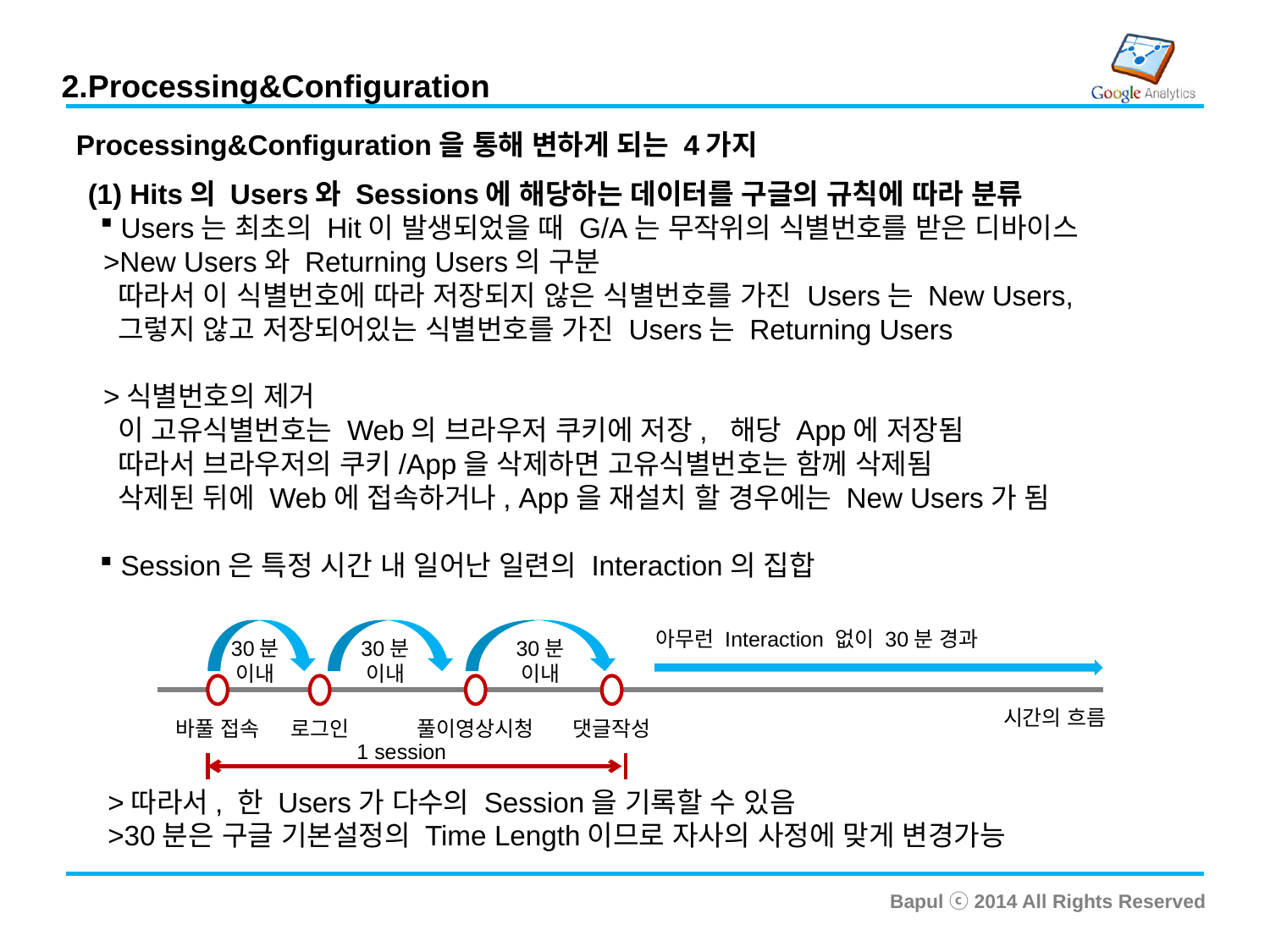

2.Processing&Configuration

Processing&Configuration을 통해 변하게 되는 4가지

(1) Hits의 Users와 Sessions에 해당하는 데이터를 구글의 규칙에 따라 분류
 Users는 최초의 Hit이 발생되었을 때 G/A는 무작위의 식별번호를 받은 디바이스
  >New Users와 Returning Users의 구분
   따라서 이 식별번호에 따라 저장되지 않은 식별번호를 가진 Users는 New Users,
   그렇지 않고 저장되어있는 식별번호를 가진 Users는 Returning Users

  >식별번호의 제거
   이 고유식별번호는 Web의 브라우저 쿠키에 저장,  해당 App에 저장됨
   따라서 브라우저의 쿠키/App을 삭제하면 고유식별번호는 함께 삭제됨
   삭제된 뒤에 Web에 접속하거나, App을 재설치 할 경우에는 New Users가 됨

 Session은 특정 시간 내 일어난 일련의 Interaction의 집합

 >따라서, 한 Users가 다수의 Session을 기록할 수 있음
 >30분은 구글 기본설정의 Time Length이므로 자사의 사정에 맞게 변경가능

아무런 Interaction 없이 30분 경과
30분
이내
30분
이내
30분
이내

시간의 흐름
바풀 접속
로그인
풀이영상시청
댓글작성
1 session